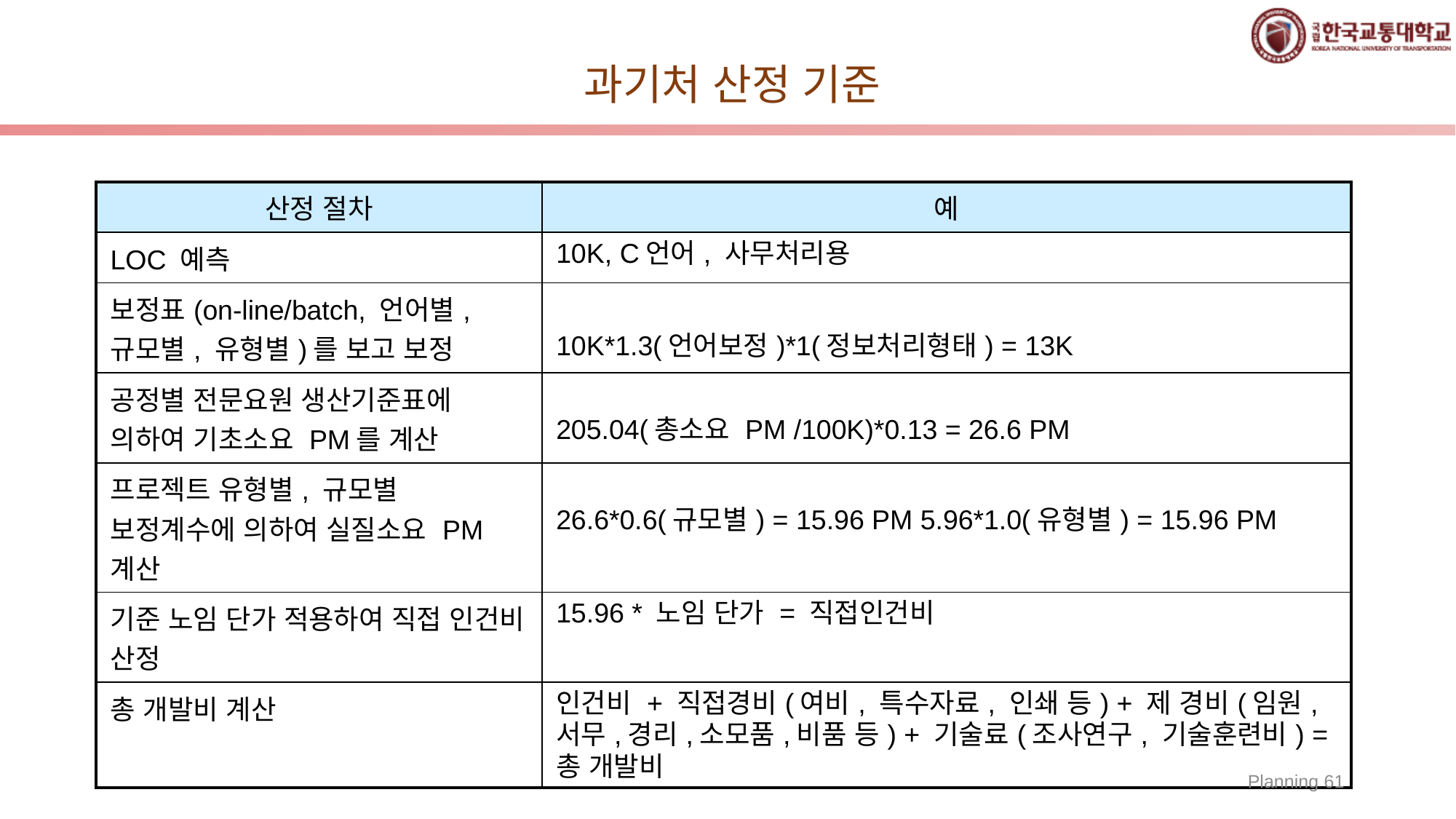

# 과기처 산정 기준
| 산정 절차 | 예 |
| --- | --- |
| LOC 예측 | 10K, C언어, 사무처리용 |
| 보정표(on-line/batch, 언어별, 규모별, 유형별)를 보고 보정 | 10K\*1.3(언어보정)\*1(정보처리형태) = 13K |
| 공정별 전문요원 생산기준표에 의하여 기초소요 PM를 계산 | 205.04(총소요 PM /100K)\*0.13 = 26.6 PM |
| 프로젝트 유형별, 규모별 보정계수에 의하여 실질소요 PM 계산 | 26.6\*0.6(규모별) = 15.96 PM 5.96\*1.0(유형별) = 15.96 PM |
| 기준 노임 단가 적용하여 직접 인건비 산정 | 15.96 \* 노임 단가 = 직접인건비 |
| 총 개발비 계산 | 인건비 + 직접경비(여비, 특수자료, 인쇄 등) + 제 경비(임원,서무,경리,소모품,비품 등) + 기술료(조사연구, 기술훈련비) = 총 개발비 |
Planning 61